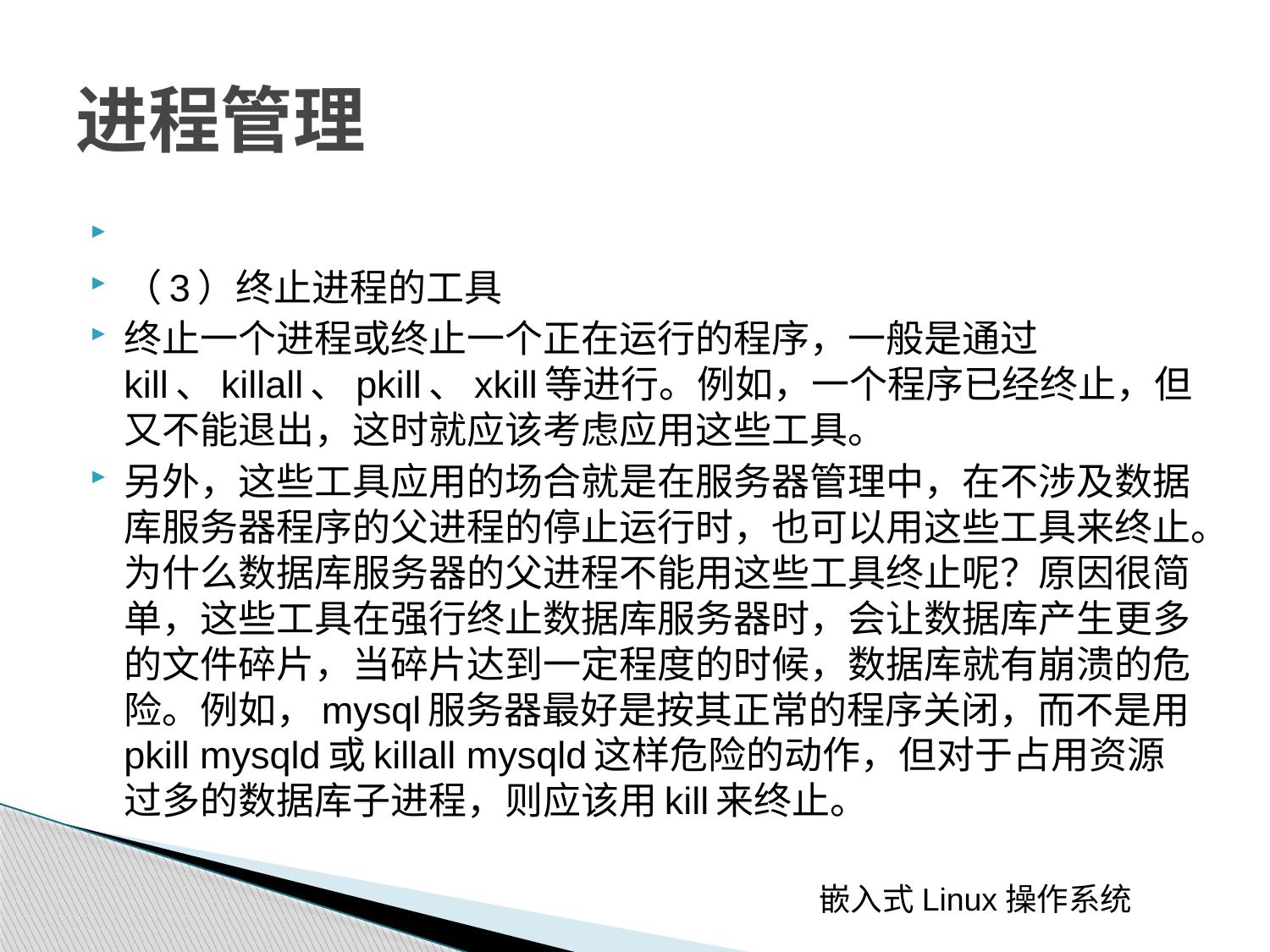

# 进程管理

（3）终止进程的工具
终止一个进程或终止一个正在运行的程序，一般是通过kill、killall、pkill、xkill等进行。例如，一个程序已经终止，但又不能退出，这时就应该考虑应用这些工具。
另外，这些工具应用的场合就是在服务器管理中，在不涉及数据库服务器程序的父进程的停止运行时，也可以用这些工具来终止。为什么数据库服务器的父进程不能用这些工具终止呢？原因很简单，这些工具在强行终止数据库服务器时，会让数据库产生更多的文件碎片，当碎片达到一定程度的时候，数据库就有崩溃的危险。例如，mysql服务器最好是按其正常的程序关闭，而不是用pkill mysqld或killall mysqld这样危险的动作，但对于占用资源过多的数据库子进程，则应该用kill来终止。

         嵌入式Linux操作系统